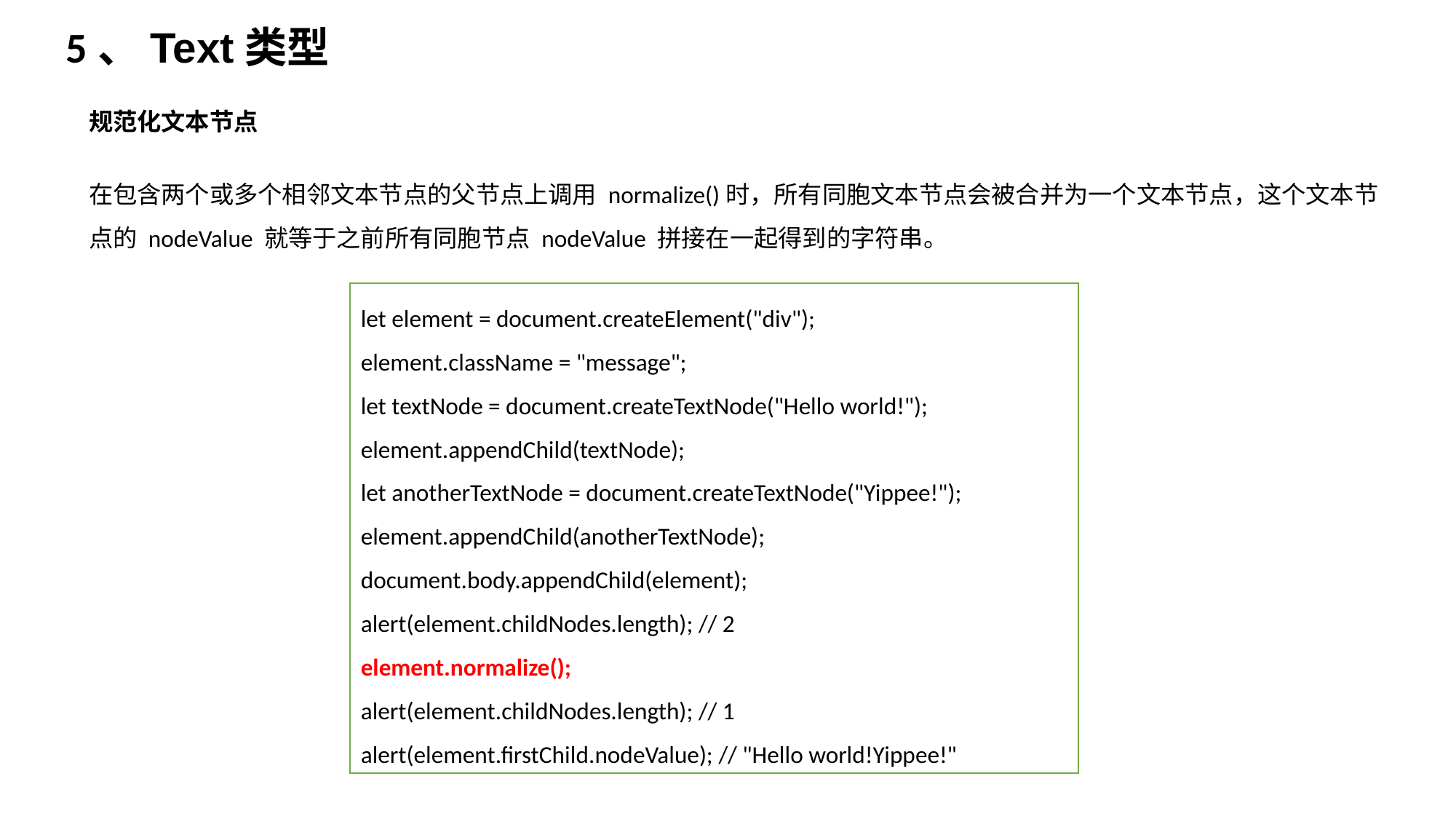

5、Text类型
规范化文本节点

在包含两个或多个相邻文本节点的父节点上调用 normalize()时，所有同胞文本节点会被合并为一个文本节点，这个文本节点的 nodeValue 就等于之前所有同胞节点 nodeValue 拼接在一起得到的字符串。
let element = document.createElement("div");
element.className = "message";
let textNode = document.createTextNode("Hello world!");
element.appendChild(textNode);
let anotherTextNode = document.createTextNode("Yippee!");
element.appendChild(anotherTextNode);
document.body.appendChild(element);
alert(element.childNodes.length); // 2
element.normalize();
alert(element.childNodes.length); // 1
alert(element.firstChild.nodeValue); // "Hello world!Yippee!"